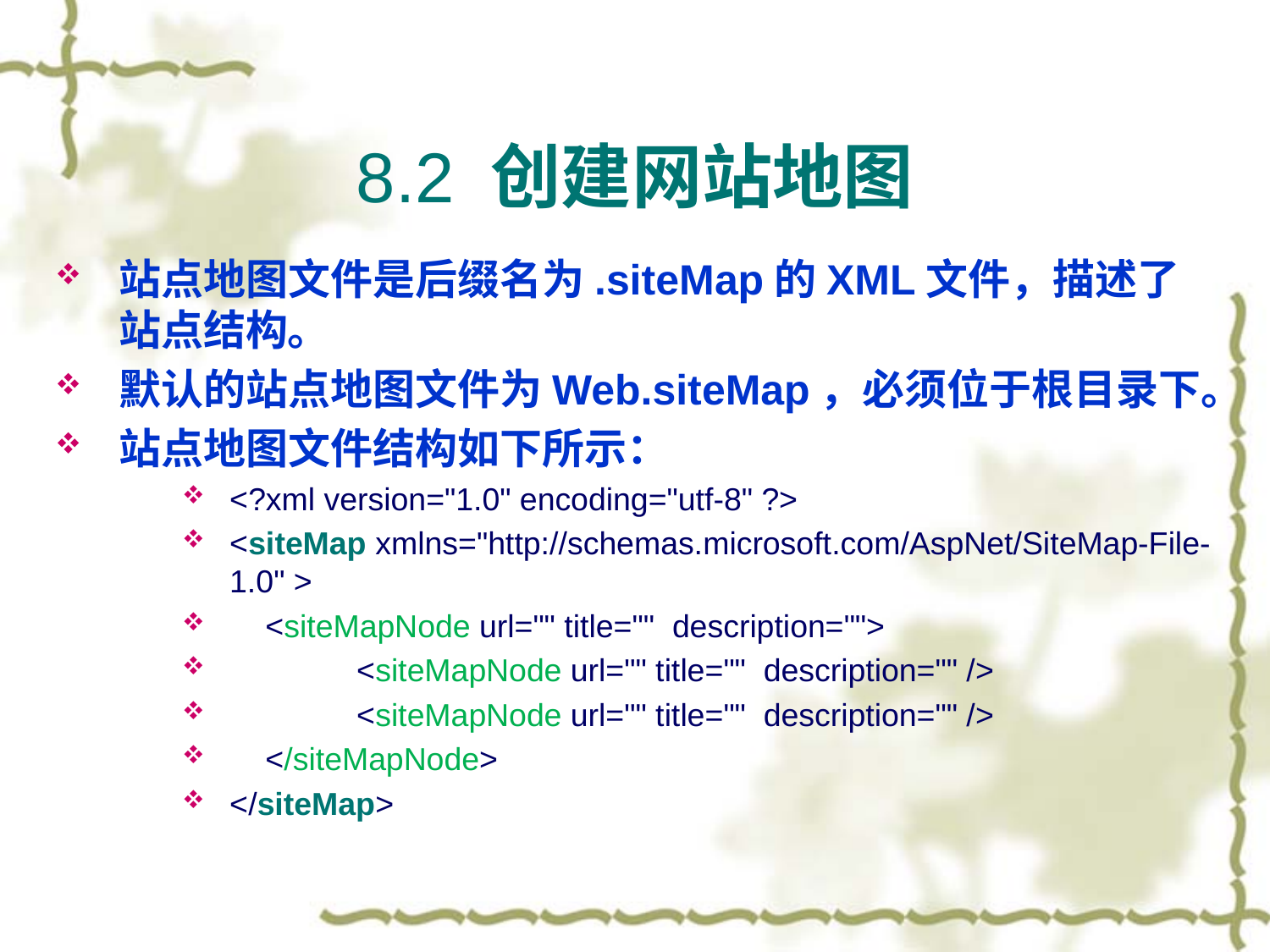

# 8.2 创建网站地图
站点地图文件是后缀名为.siteMap的XML文件，描述了站点结构。
默认的站点地图文件为Web.siteMap，必须位于根目录下。
站点地图文件结构如下所示：
<?xml version="1.0" encoding="utf-8" ?>
<siteMap xmlns="http://schemas.microsoft.com/AspNet/SiteMap-File-1.0" >
    <siteMapNode url="" title=""  description="">
        	<siteMapNode url="" title=""  description="" />
       	<siteMapNode url="" title=""  description="" />
    </siteMapNode>
</siteMap>